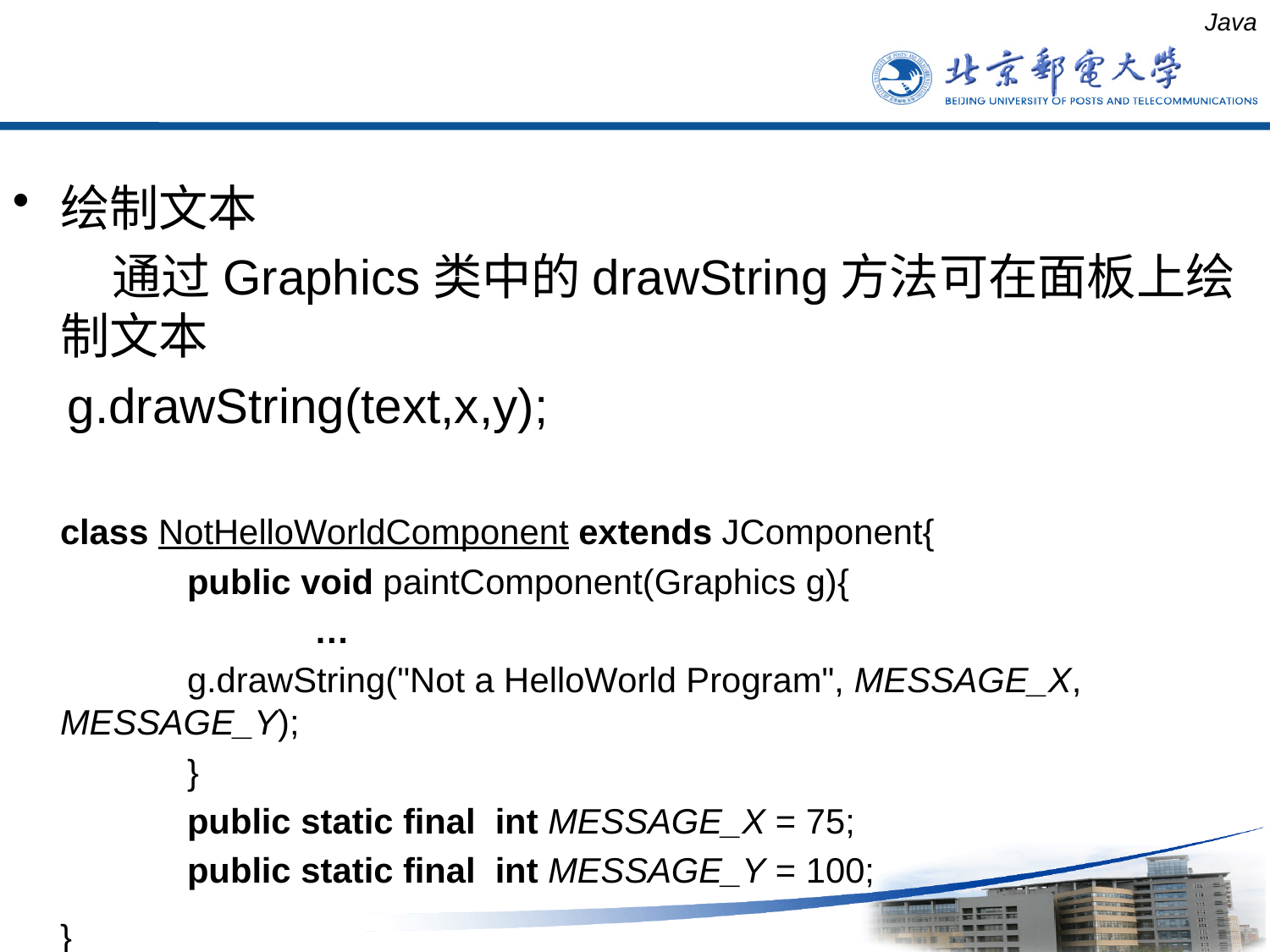

Java
在组件中显示信息
绘制文本
        通过Graphics类中的drawString方法可在面板上绘制文本
    g.drawString(text,x,y);

	class NotHelloWorldComponent extends JComponent{
		public void paintComponent(Graphics g){
			…
		g.drawString("Not a HelloWorld Program", MESSAGE_X, MESSAGE_Y);
		}
		public static final  int MESSAGE_X = 75;
		public static final  int MESSAGE_Y = 100;
	}